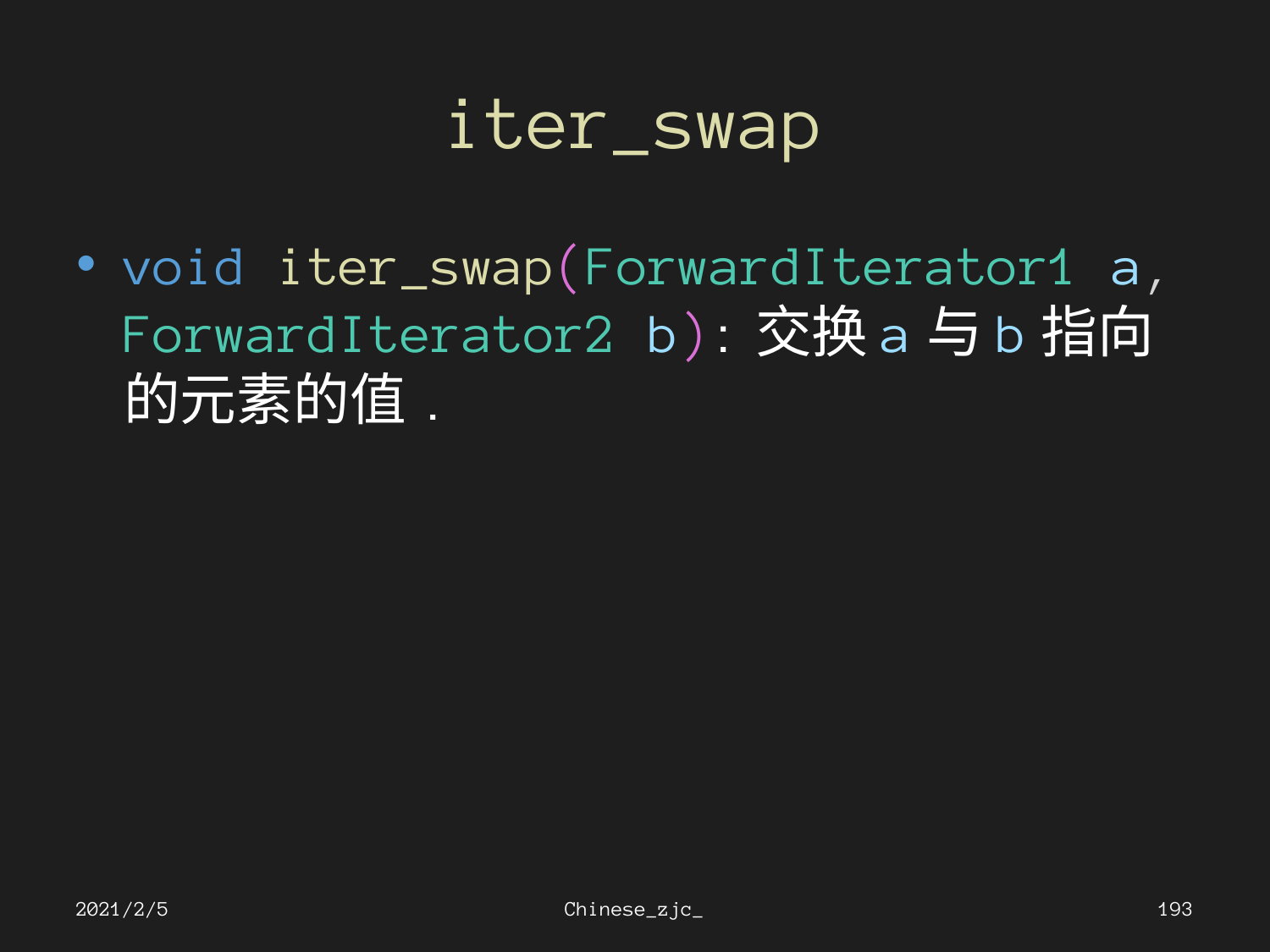

# iter_swap
void iter_swap(ForwardIterator1 a, ForwardIterator2 b):交换a与b指向的元素的值.
2021/2/5
Chinese_zjc_
193